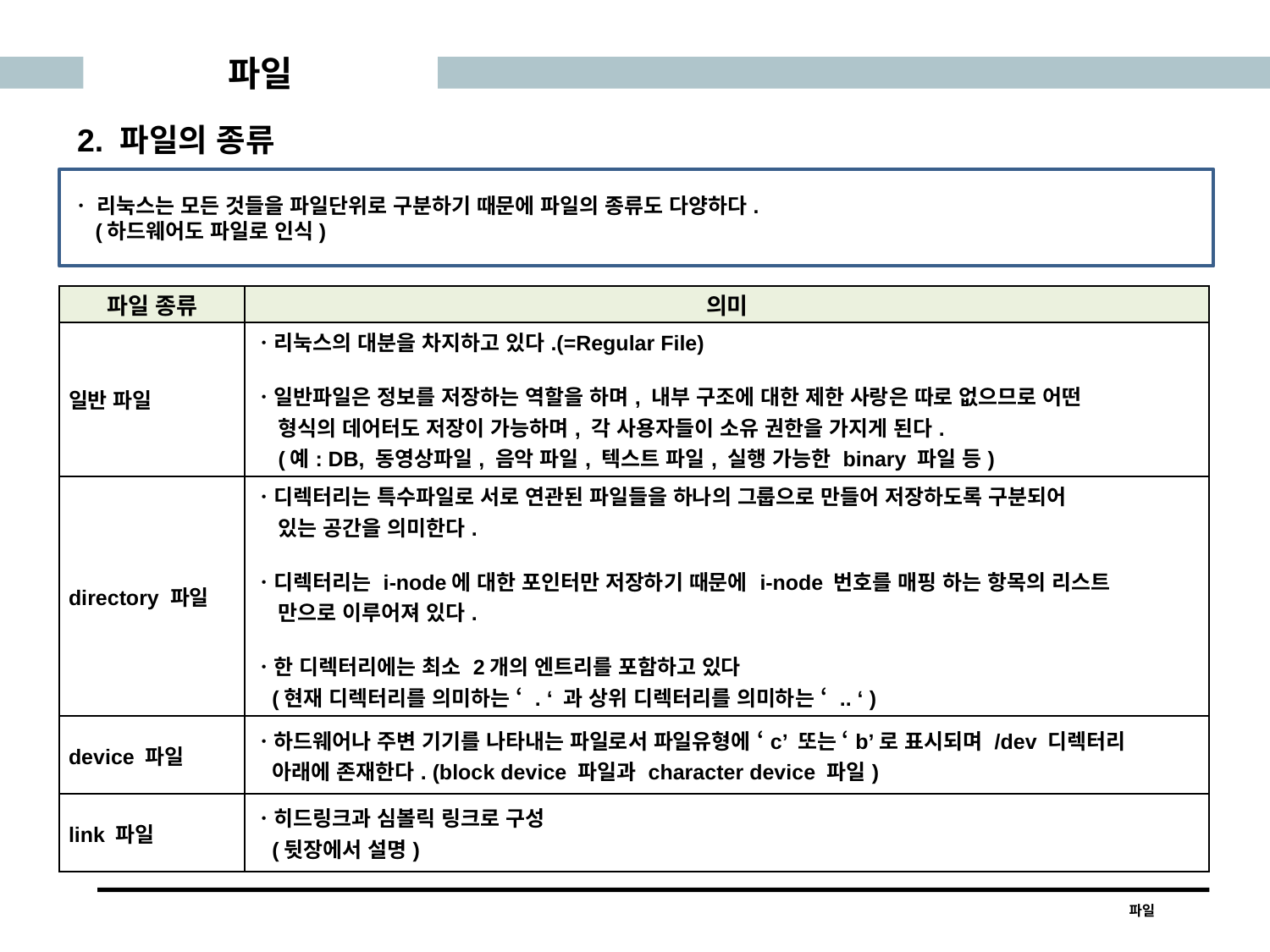

파일

2. 파일의 종류
ㆍ 리눅스는 모든 것들을 파일단위로 구분하기 때문에 파일의 종류도 다양하다.
    (하드웨어도 파일로 인식)
| 파일 종류 | 의미 |
| --- | --- |
| 일반 파일 | ㆍ리눅스의 대분을 차지하고 있다.(=Regular File) ㆍ일반파일은 정보를 저장하는 역할을 하며, 내부 구조에 대한 제한 사랑은 따로 없으므로 어떤 형식의 데어터도 저장이 가능하며, 각 사용자들이 소유 권한을 가지게 된다. (예: DB, 동영상파일, 음악 파일, 텍스트 파일, 실행 가능한 binary 파일 등) |
| directory 파일 | ㆍ디렉터리는 특수파일로 서로 연관된 파일들을 하나의 그룹으로 만들어 저장하도록 구분되어 있는 공간을 의미한다. ㆍ디렉터리는 i-node에 대한 포인터만 저장하기 때문에 i-node 번호를 매핑 하는 항목의 리스트 만으로 이루어져 있다. ㆍ한 디렉터리에는 최소 2개의 엔트리를 포함하고 있다 (현재 디렉터리를 의미하는 ‘ . ‘ 과 상위 디렉터리를 의미하는 ‘ .. ‘ ) |
| device 파일 | ㆍ하드웨어나 주변 기기를 나타내는 파일로서 파일유형에 ‘c’ 또는 ‘b’로 표시되며 /dev 디렉터리 아래에 존재한다. (block device 파일과 character device 파일) |
| link 파일 | ㆍ히드링크과 심볼릭 링크로 구성 (뒷장에서 설명) |

파일